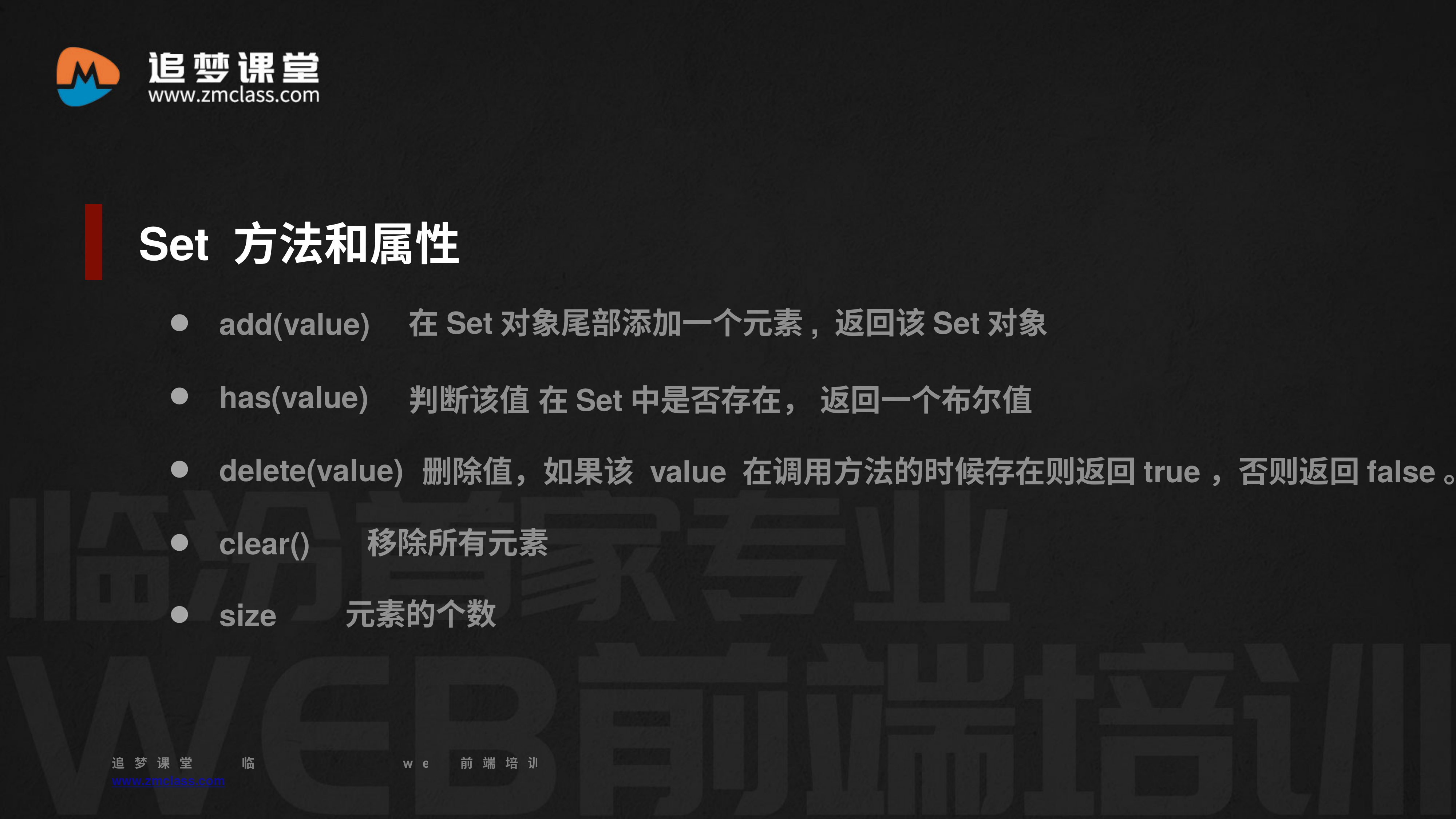

Set 方法和属性
在Set对象尾部添加一个元素, 返回该Set对象
add(value)

has(value)
判断该值 在Set中是否存在， 返回一个布尔值

删除值，如果该 value 在调用方法的时候存在则返回true，否则返回false。
delete(value)

移除所有元素
clear()

元素的个数
size

追梦课堂   临汾首家专业的web前端培训机构                                                          www.zmclass.com
6